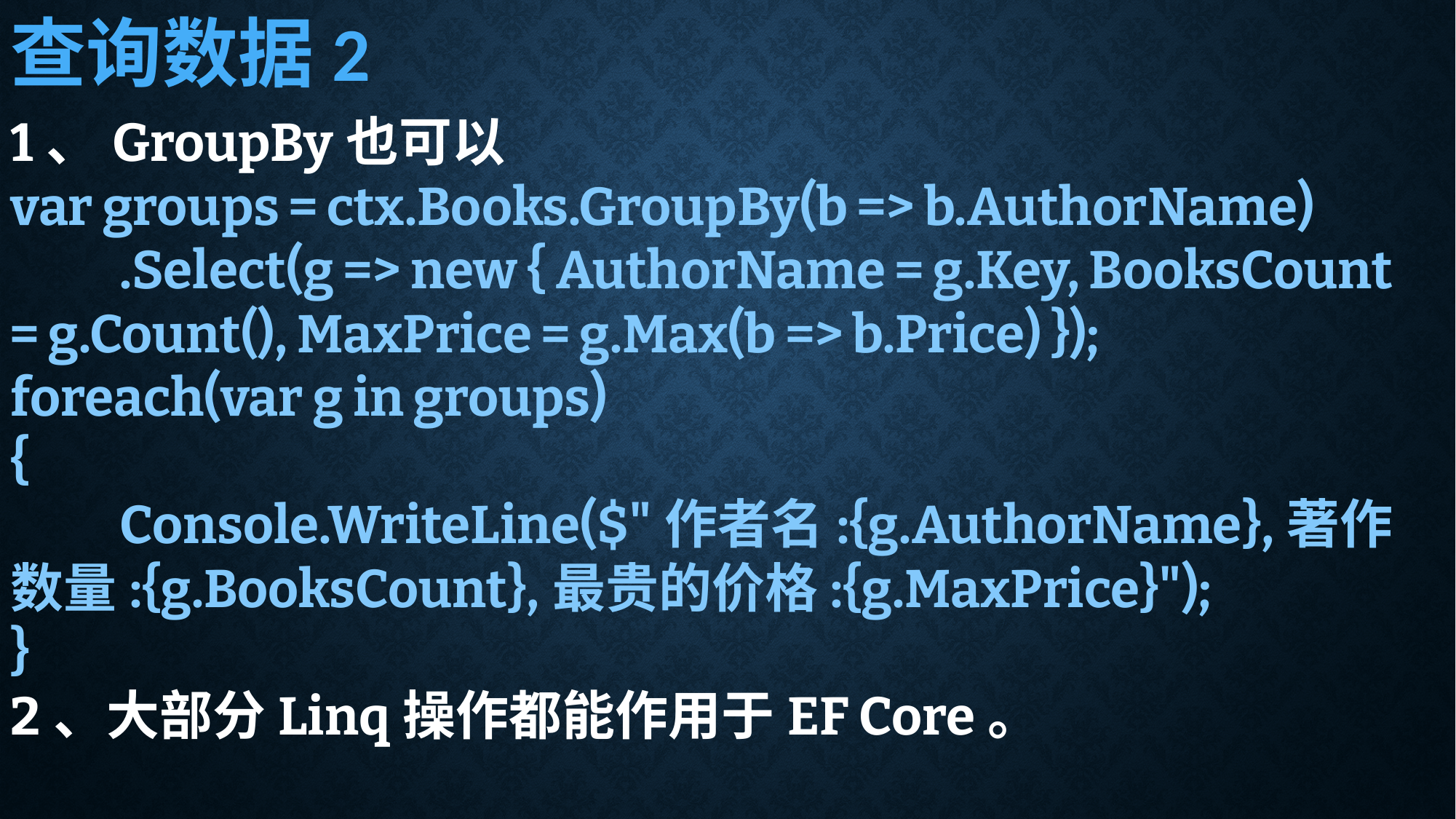

查询数据2
1、GroupBy也可以
var groups = ctx.Books.GroupBy(b => b.AuthorName)
	.Select(g => new { AuthorName = g.Key, BooksCount = g.Count(), MaxPrice = g.Max(b => b.Price) });
foreach(var g in groups)
{
	Console.WriteLine($"作者名:{g.AuthorName},著作数量:{g.BooksCount},最贵的价格:{g.MaxPrice}");
}
2、大部分Linq操作都能作用于EF Core。